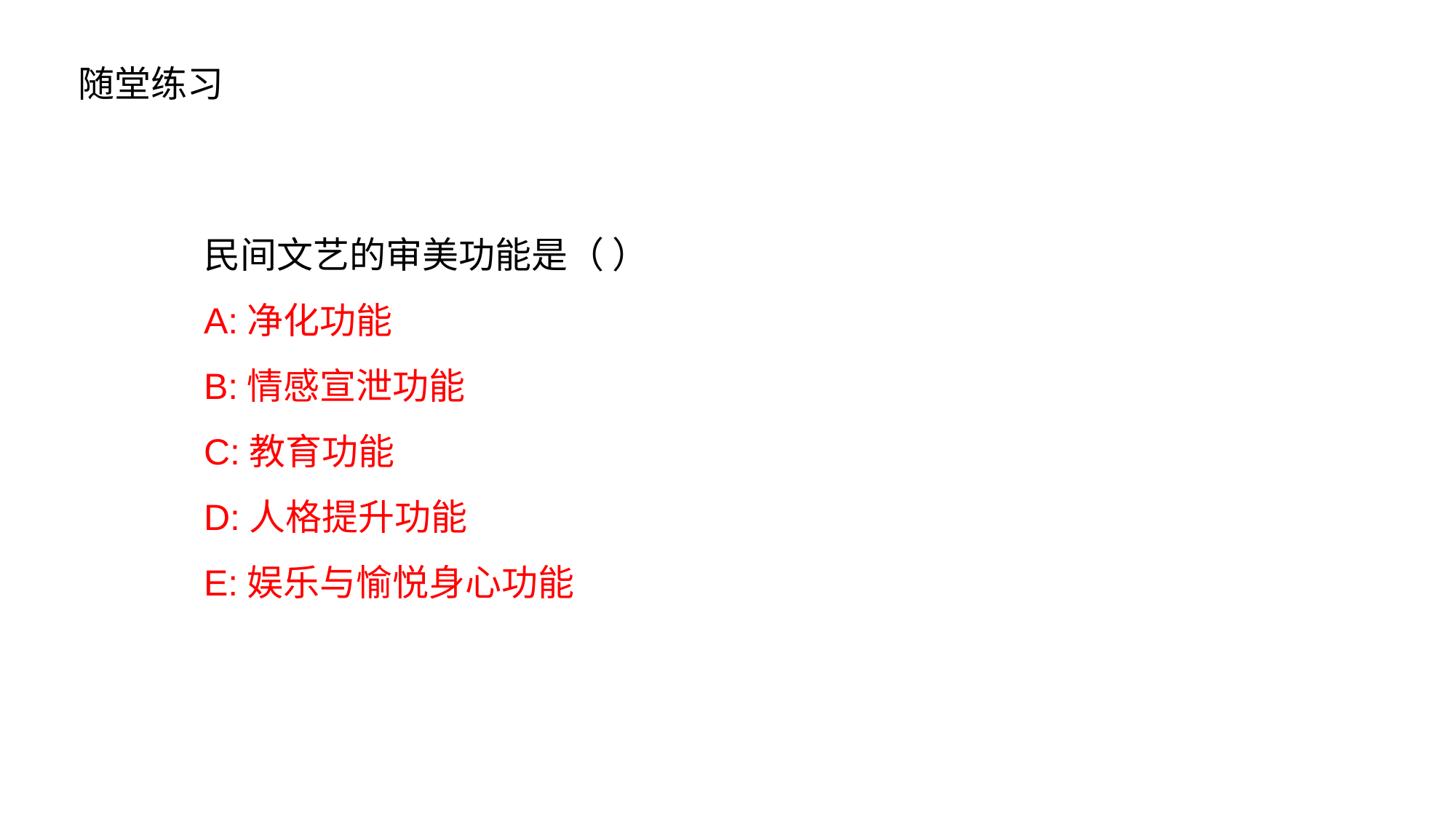

随堂练习
民间文艺的审美功能是（ ）
A:净化功能
B:情感宣泄功能
C:教育功能
D:人格提升功能
E:娱乐与愉悦身心功能